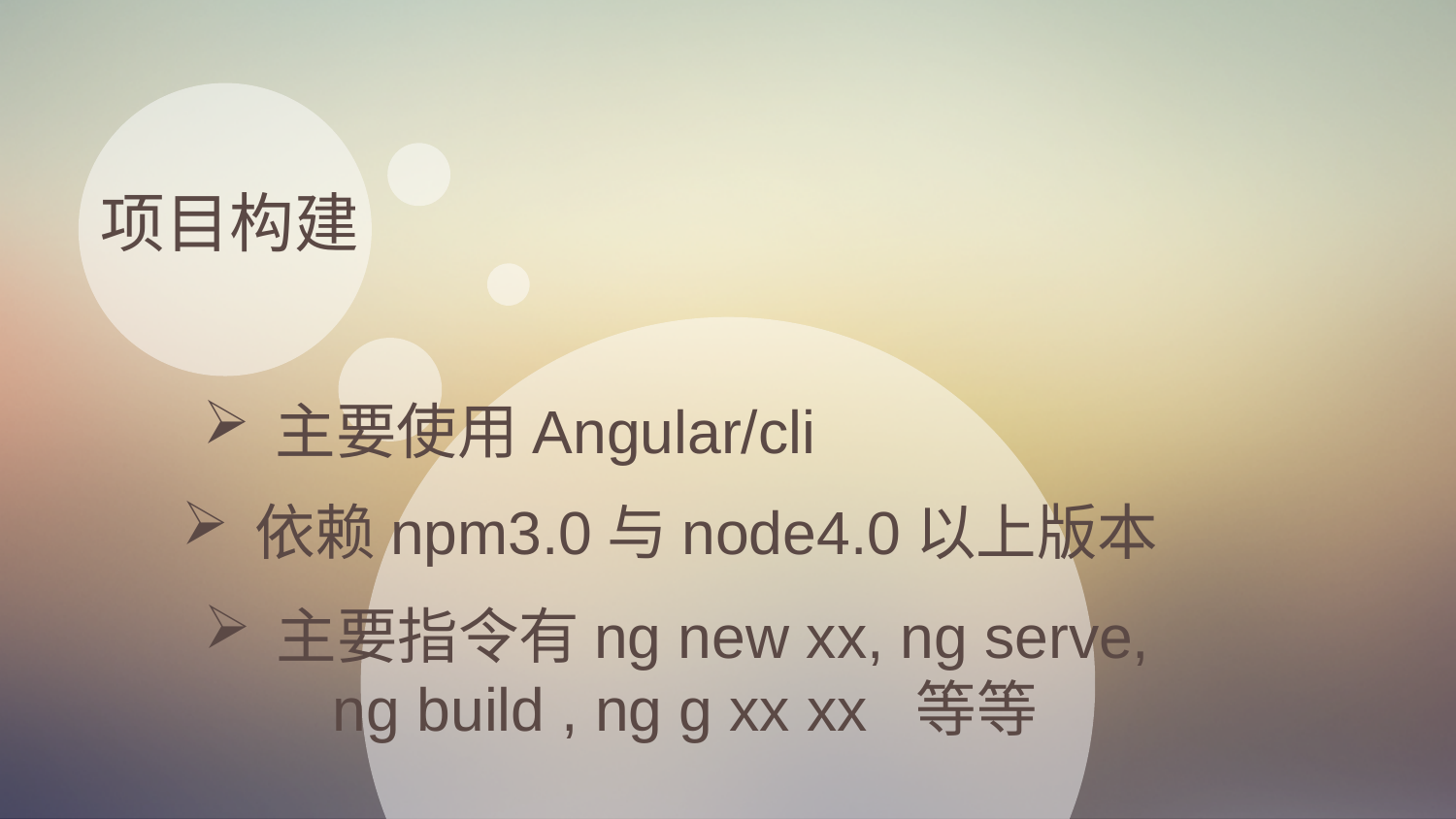

项目构建

主要使用Angular/cli
依赖npm3.0与node4.0以上版本
主要指令有ng new xx, ng serve,
 ng build , ng g xx xx  等等